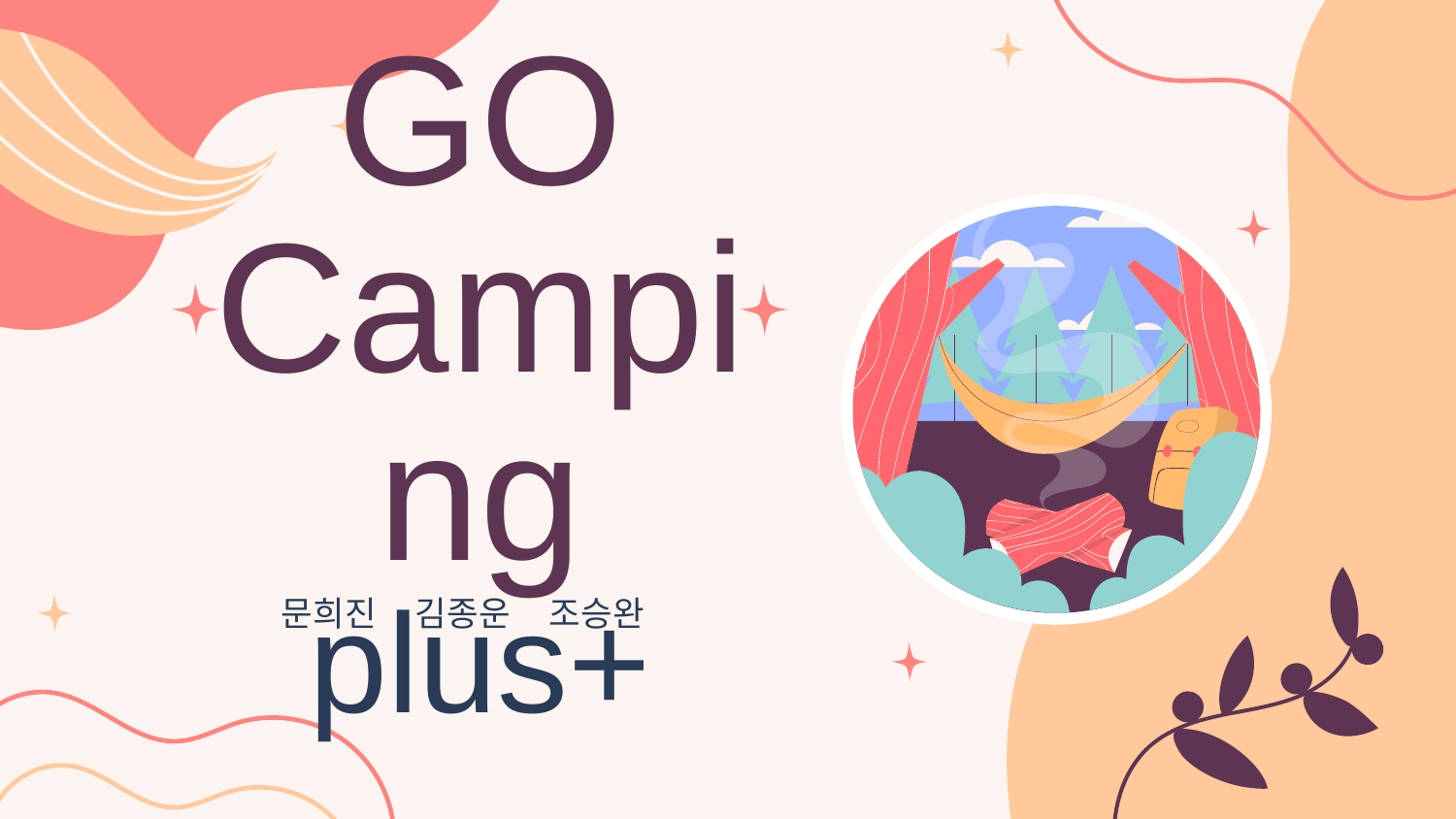

# GO Camping plus+

문희진    김종운    조승완